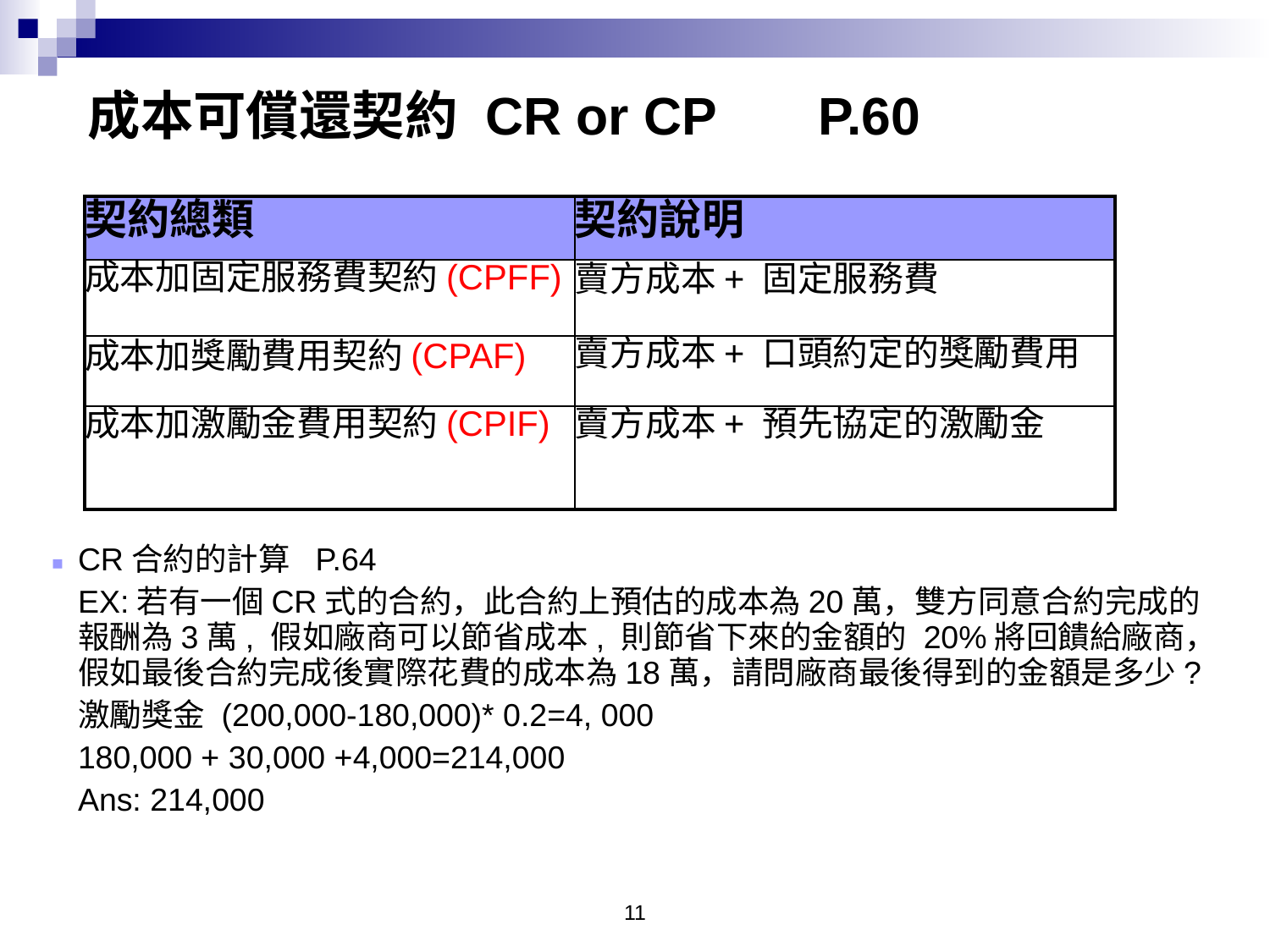

# 成本可償還契約 CR or CP       P.60
| 契約總類 | 契約說明 |
| --- | --- |
| 成本加固定服務費契約(CPFF) | 賣方成本+ 固定服務費 |
| 成本加獎勵費用契約(CPAF) | 賣方成本+ 口頭約定的獎勵費用 |
| 成本加激勵金費用契約(CPIF) | 賣方成本+ 預先協定的激勵金 |
CR合約的計算  P.64
	EX:若有一個CR式的合約，此合約上預估的成本為20萬，雙方同意合約完成的報酬為3萬, 假如廠商可以節省成本, 則節省下來的金額的 20%將回饋給廠商，假如最後合約完成後實際花費的成本為18萬，請問廠商最後得到的金額是多少?
	激勵獎金 (200,000-180,000)* 0.2=4, 000
	180,000 + 30,000 +4,000=214,000
	Ans: 214,000

11